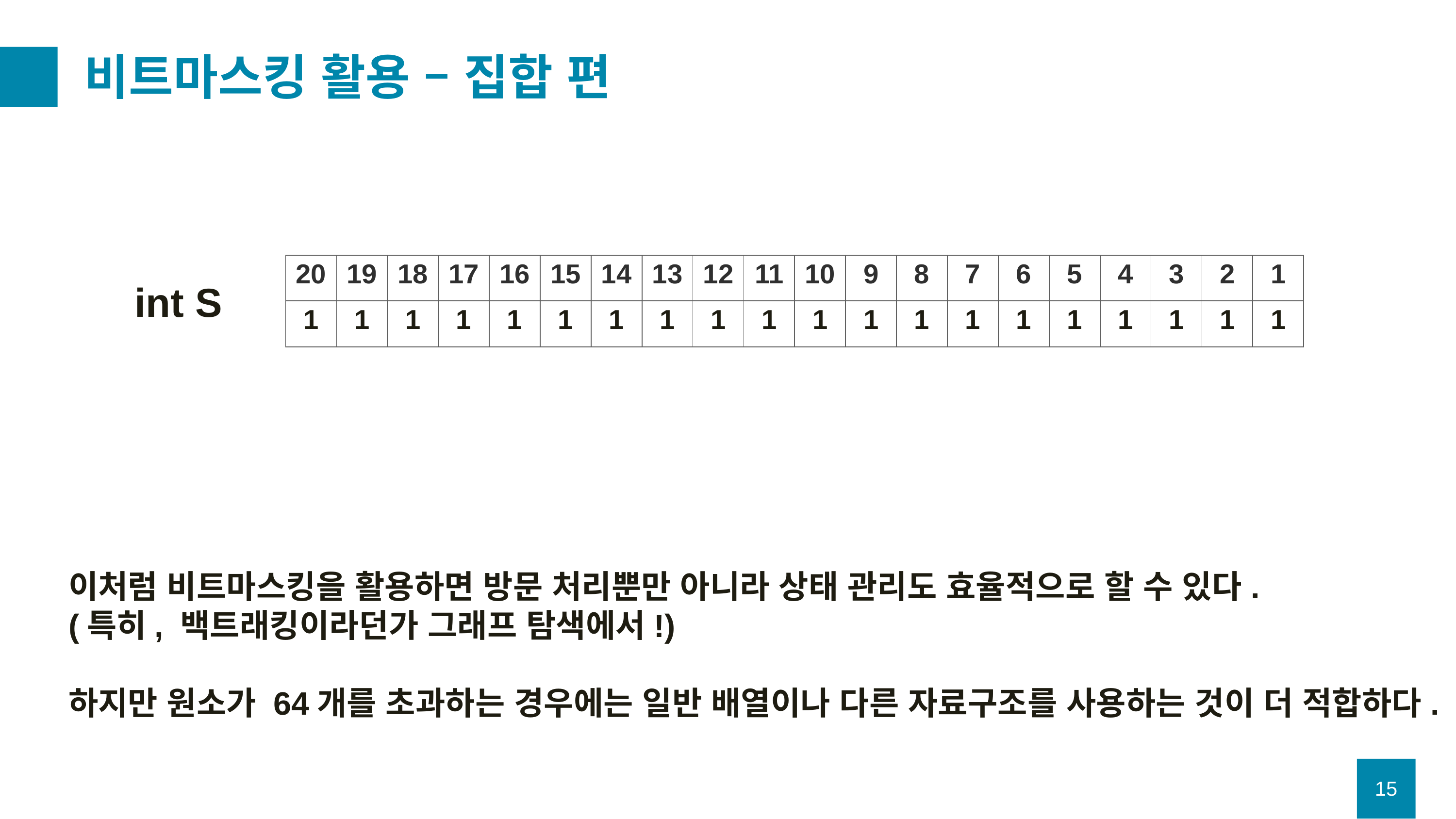

# 비트마스킹 활용 – 집합 편
| 20 | 19 | 18 | 17 | 16 | 15 | 14 | 13 | 12 | 11 | 10 | 9 | 8 | 7 | 6 | 5 | 4 | 3 | 2 | 1 |
| --- | --- | --- | --- | --- | --- | --- | --- | --- | --- | --- | --- | --- | --- | --- | --- | --- | --- | --- | --- |
| 1 | 1 | 1 | 1 | 1 | 1 | 1 | 1 | 1 | 1 | 1 | 1 | 1 | 1 | 1 | 1 | 1 | 1 | 1 | 1 |
int S
이처럼 비트마스킹을 활용하면 방문 처리뿐만 아니라 상태 관리도 효율적으로 할 수 있다.
(특히, 백트래킹이라던가 그래프 탐색에서!)

하지만 원소가 64개를 초과하는 경우에는 일반 배열이나 다른 자료구조를 사용하는 것이 더 적합하다.
15